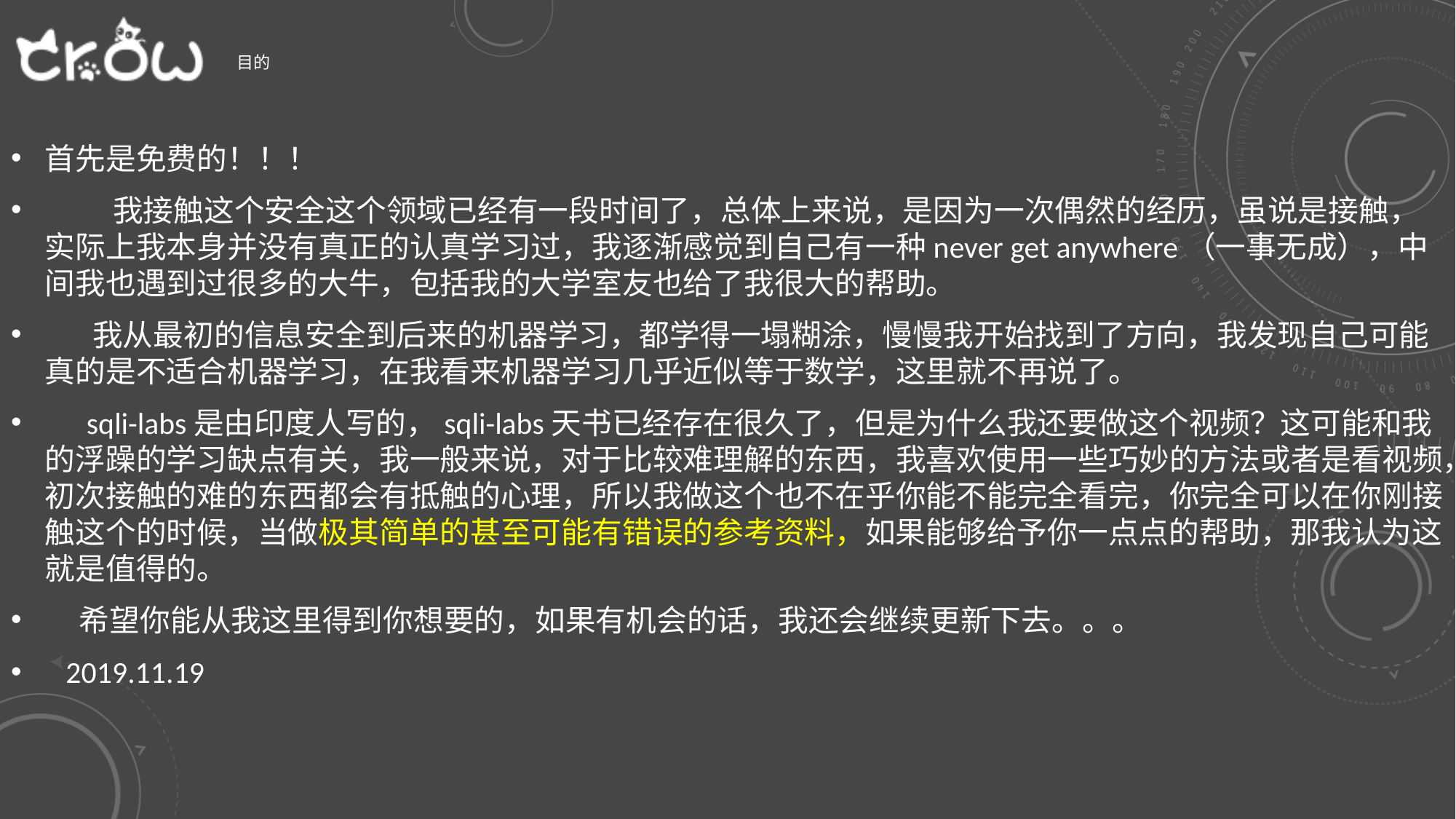

# 目的
首先是免费的！！！
         我接触这个安全这个领域已经有一段时间了，总体上来说，是因为一次偶然的经历，虽说是接触，实际上我本身并没有真正的认真学习过，我逐渐感觉到自己有一种never get anywhere（一事无成），中间我也遇到过很多的大牛，包括我的大学室友也给了我很大的帮助。
      我从最初的信息安全到后来的机器学习，都学得一塌糊涂，慢慢我开始找到了方向，我发现自己可能真的是不适合机器学习，在我看来机器学习几乎近似等于数学，这里就不再说了。
      sqli-labs是由印度人写的，sqli-labs天书已经存在很久了，但是为什么我还要做这个视频？这可能和我的浮躁的学习缺点有关，我一般来说，对于比较难理解的东西，我喜欢使用一些巧妙的方法或者是看视频，初次接触的难的东西都会有抵触的心理，所以我做这个也不在乎你能不能完全看完，你完全可以在你刚接触这个的时候，当做极其简单的甚至可能有错误的参考资料，如果能够给予你一点点的帮助，那我认为这就是值得的。
    希望你能从我这里得到你想要的，如果有机会的话，我还会继续更新下去。。。
   2019.11.19